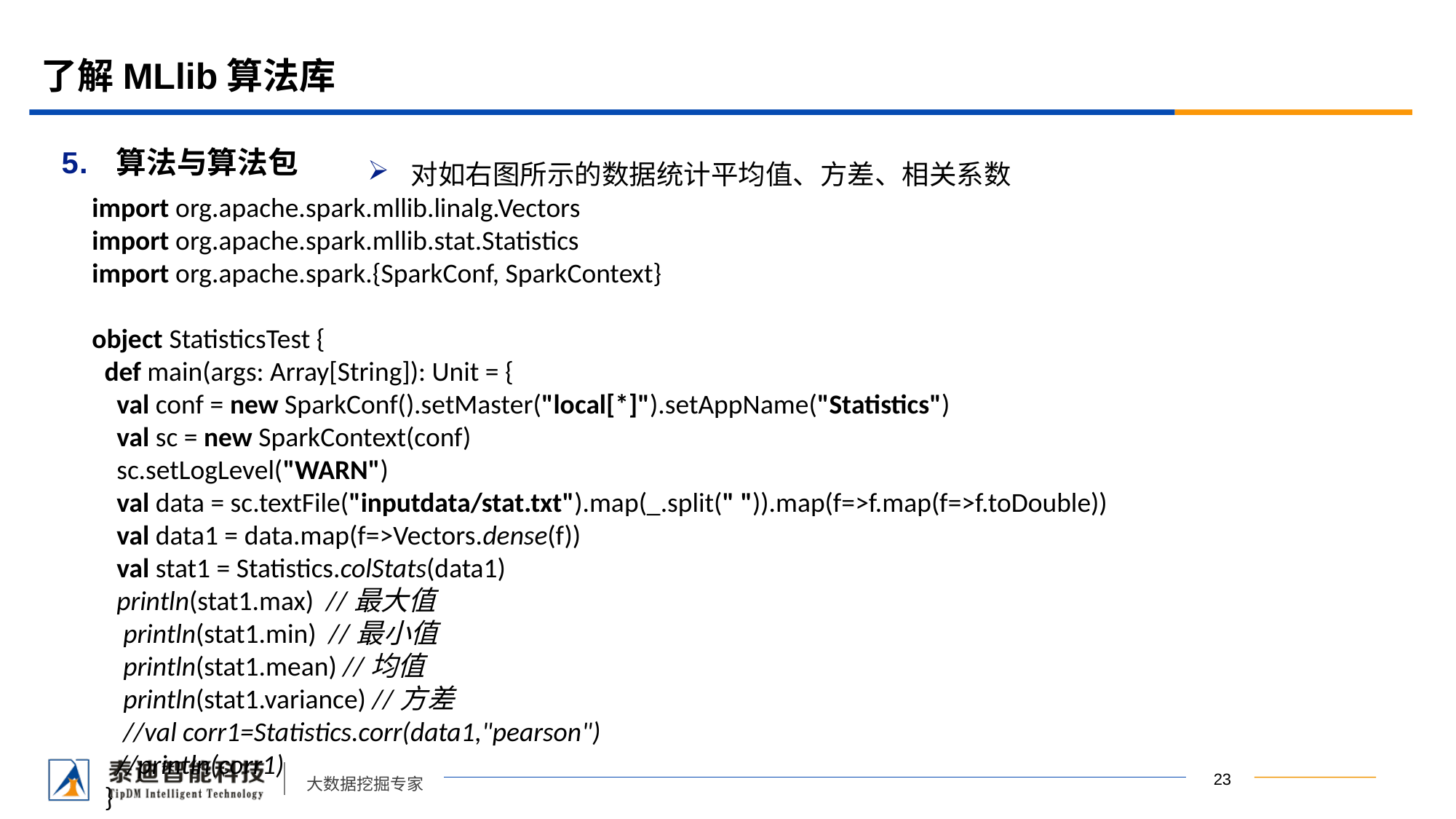

# 了解MLlib算法库
对如右图所示的数据统计平均值、方差、相关系数
算法与算法包

import org.apache.spark.mllib.linalg.Vectors
import org.apache.spark.mllib.stat.Statistics
import org.apache.spark.{SparkConf, SparkContext}
object StatisticsTest {
  def main(args: Array[String]): Unit = {
    val conf = new SparkConf().setMaster("local[*]").setAppName("Statistics")
    val sc = new SparkContext(conf)
    sc.setLogLevel("WARN")
    val data = sc.textFile("inputdata/stat.txt").map(_.split(" ")).map(f=>f.map(f=>f.toDouble))
    val data1 = data.map(f=>Vectors.dense(f))
    val stat1 = Statistics.colStats(data1)
    println(stat1.max)  //最大值
    println(stat1.min)  //最小值
    println(stat1.mean) //均值
    println(stat1.variance) //方差
    //val corr1=Statistics.corr(data1,"pearson")
    //println(corr1)
  }
}